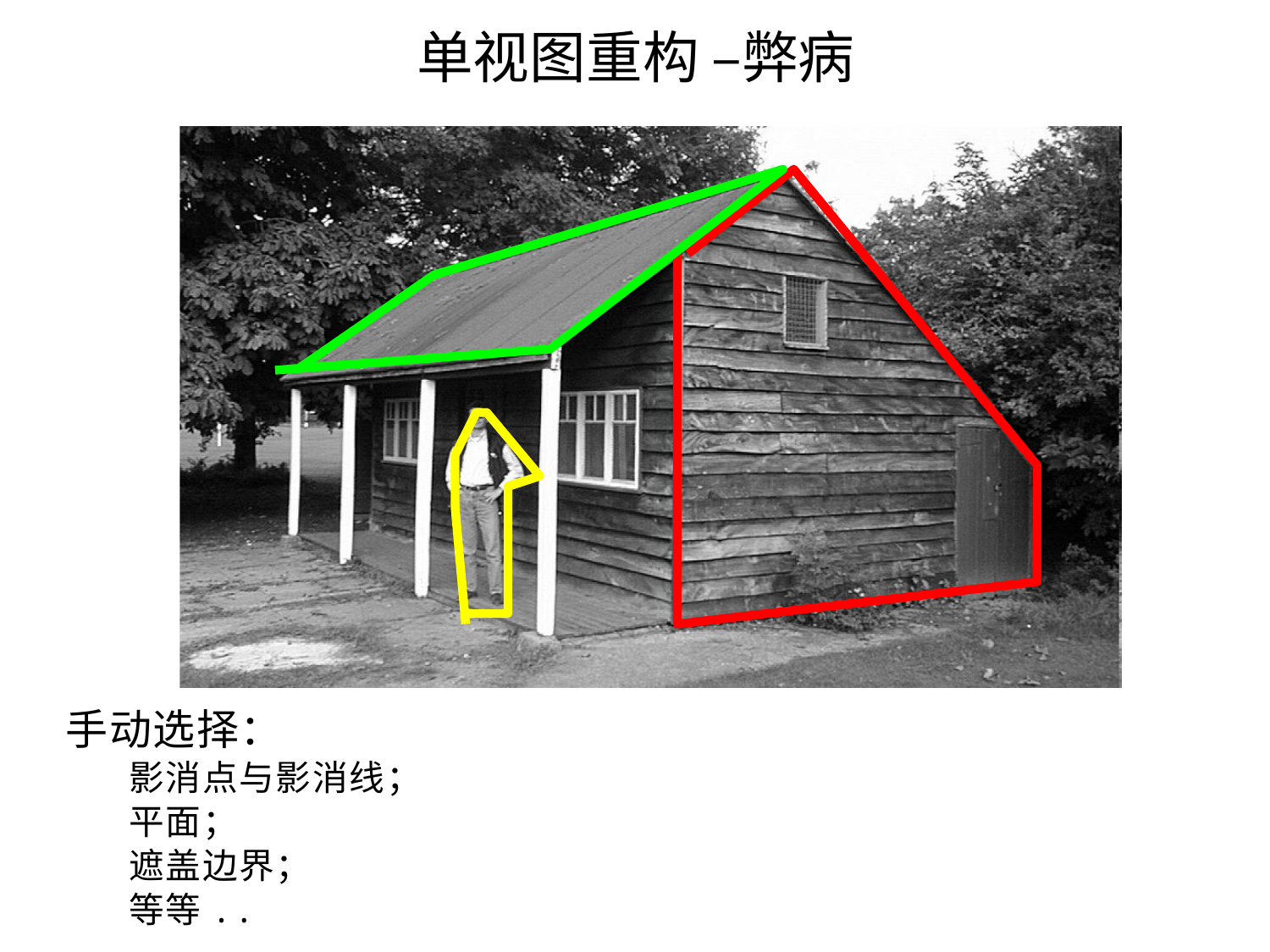

# 单视图重构 –弊病

手动选择：
影消点与影消线；
平面；
遮盖边界；
等等..